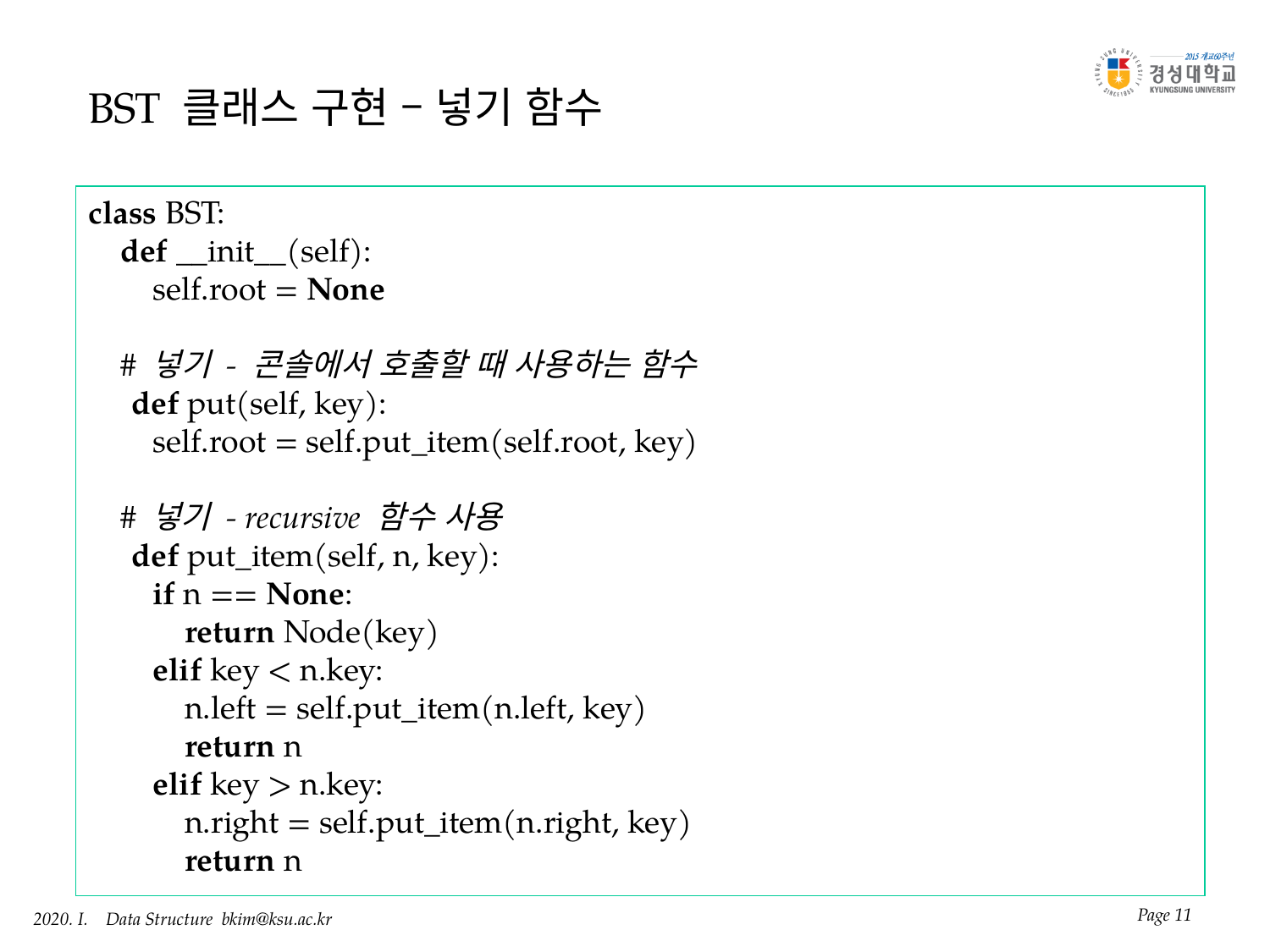

# BST 클래스 구현 – 넣기 함수
class BST:
    def __init__(self):
        self.root = None
    # 넣기 - 콘솔에서 호출할 때 사용하는 함수
    def put(self, key):
        self.root = self.put_item(self.root, key)
    # 넣기 - recursive 함수 사용
    def put_item(self, n, key):
        if n == None:
            return Node(key)
        elif key < n.key:
            n.left = self.put_item(n.left, key)
            return n
        elif key > n.key:
            n.right = self.put_item(n.right, key)
            return n
Page 11